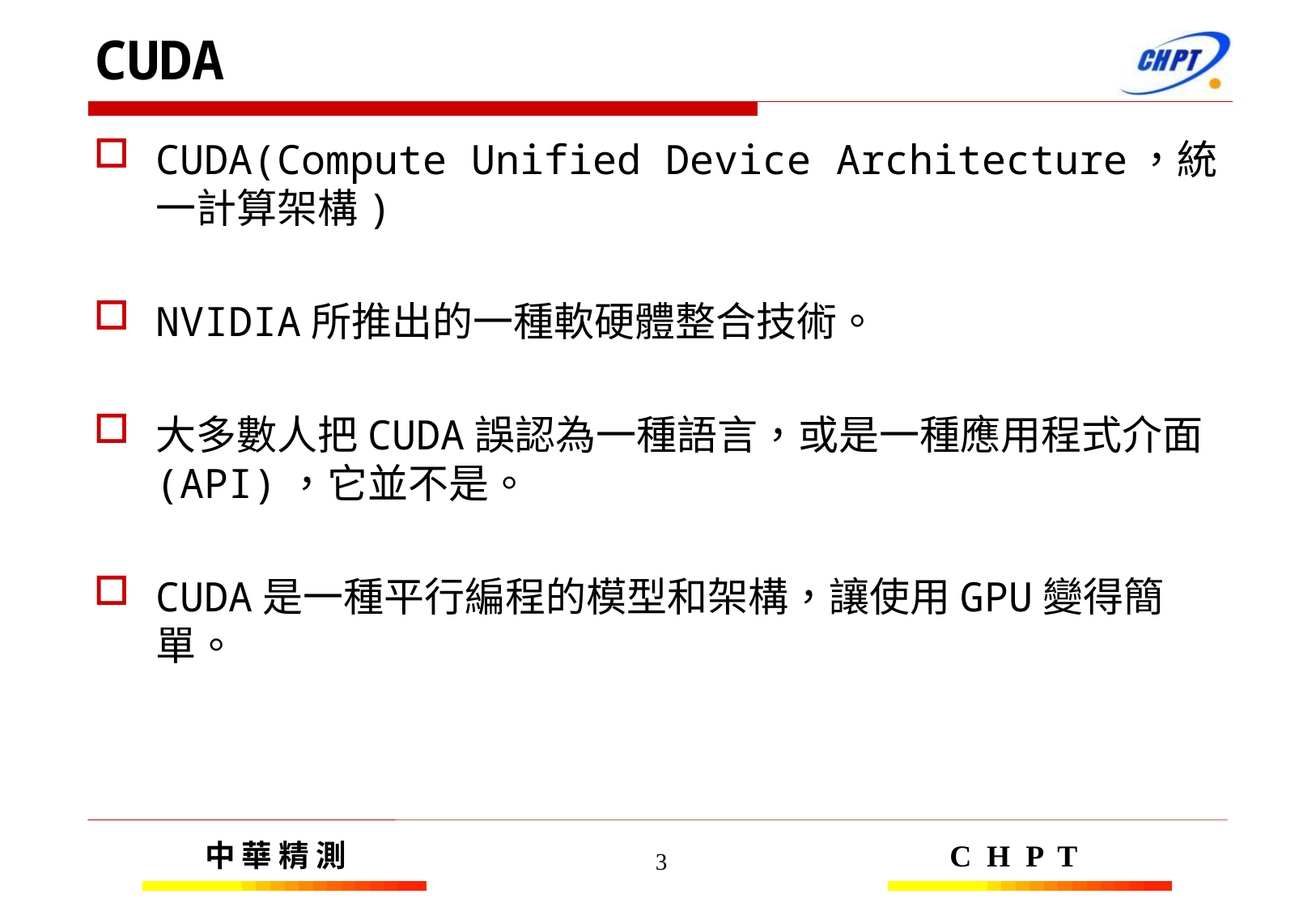

# CUDA
CUDA(Compute Unified Device Architecture，統一計算架構)

NVIDIA所推出的一種軟硬體整合技術。

大多數人把CUDA誤認為一種語言，或是一種應用程式介面(API)，它並不是。

CUDA是一種平行編程的模型和架構，讓使用GPU變得簡單。